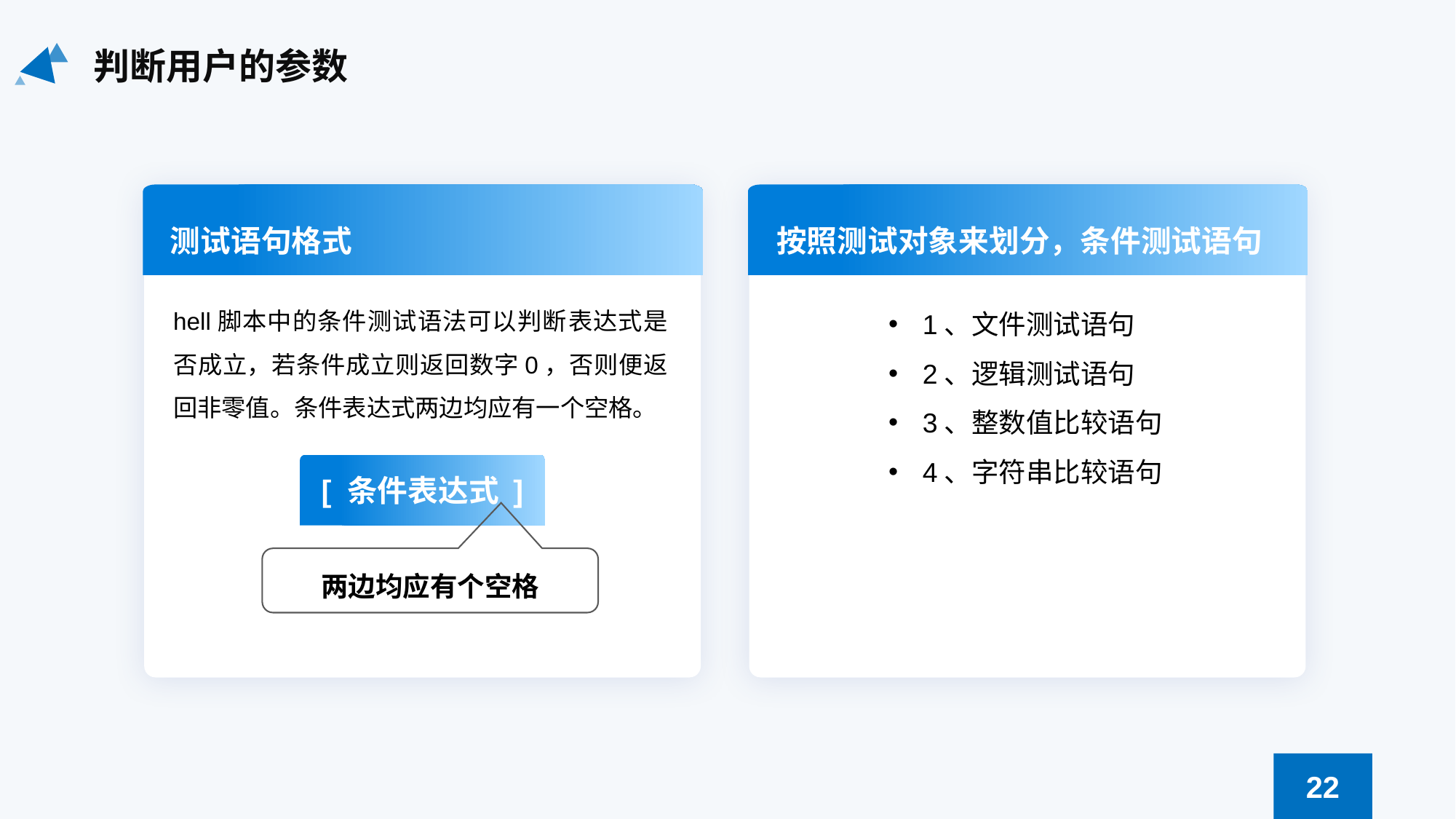

判断用户的参数

测试语句格式
按照测试对象来划分，条件测试语句
hell脚本中的条件测试语法可以判断表达式是否成立，若条件成立则返回数字0，否则便返回非零值。条件表达式两边均应有一个空格。
1、文件测试语句；
2、逻辑测试语句；
3、整数值比较语句
4、字符串比较语句
[ 条件表达式 ]

两边均应有个空格

22